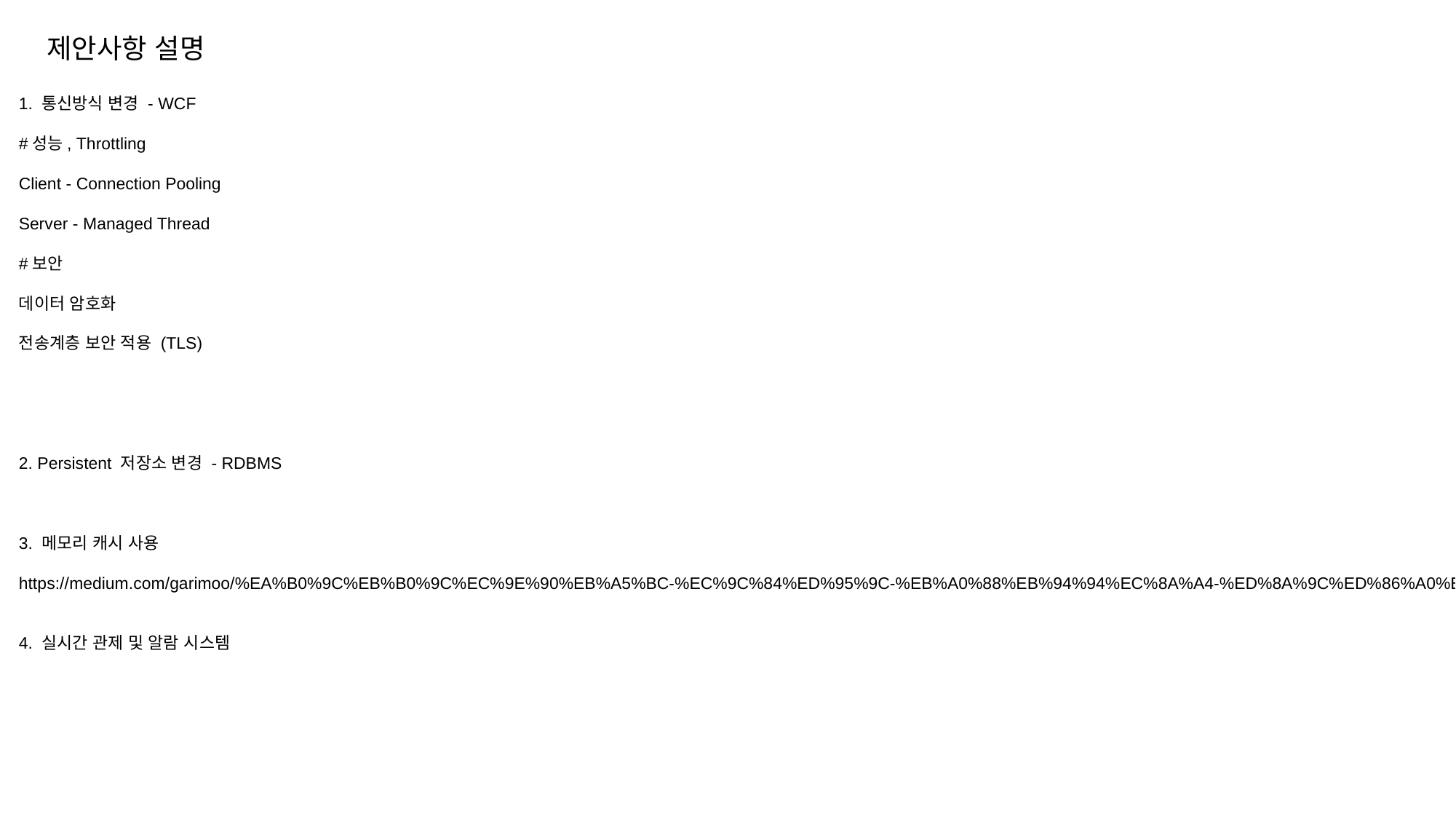

제안사항 설명
1. 통신방식 변경 - WCF

#성능, Throttling

Client - Connection Pooling

Server - Managed Thread

#보안

데이터 암호화

전송계층 보안 적용 (TLS)

2. Persistent 저장소 변경 - RDBMS

3. 메모리 캐시 사용

https://medium.com/garimoo/%EA%B0%9C%EB%B0%9C%EC%9E%90%EB%A5%BC-%EC%9C%84%ED%95%9C-%EB%A0%88%EB%94%94%EC%8A%A4-%ED%8A%9C%ED%86%A0%EB%A6%AC%EC%96%BC-02-f1029893e263

4. 실시간 관제 및 알람 시스템